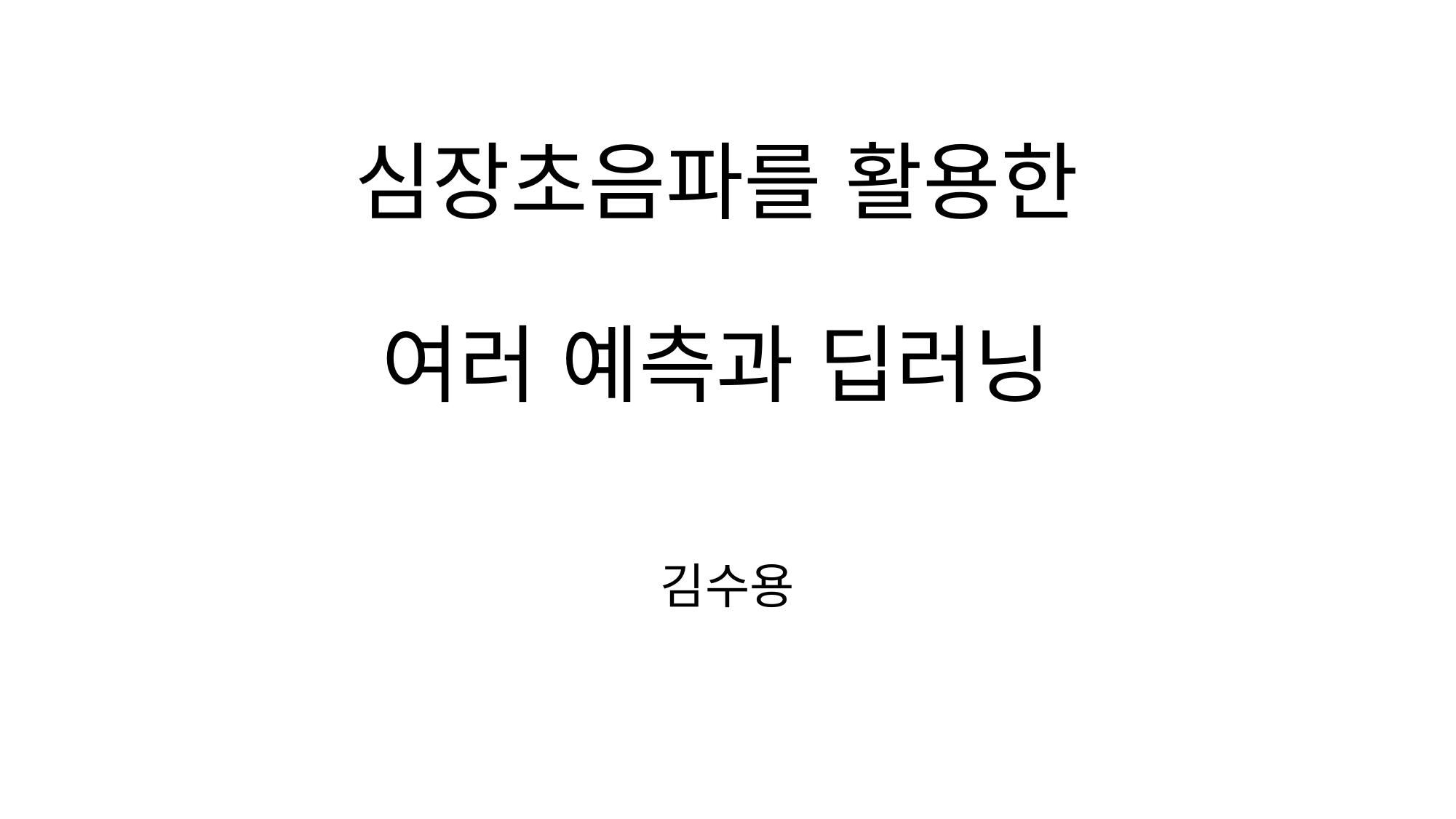

# 심장초음파를 활용한 여러 예측과 딥러닝
김수용